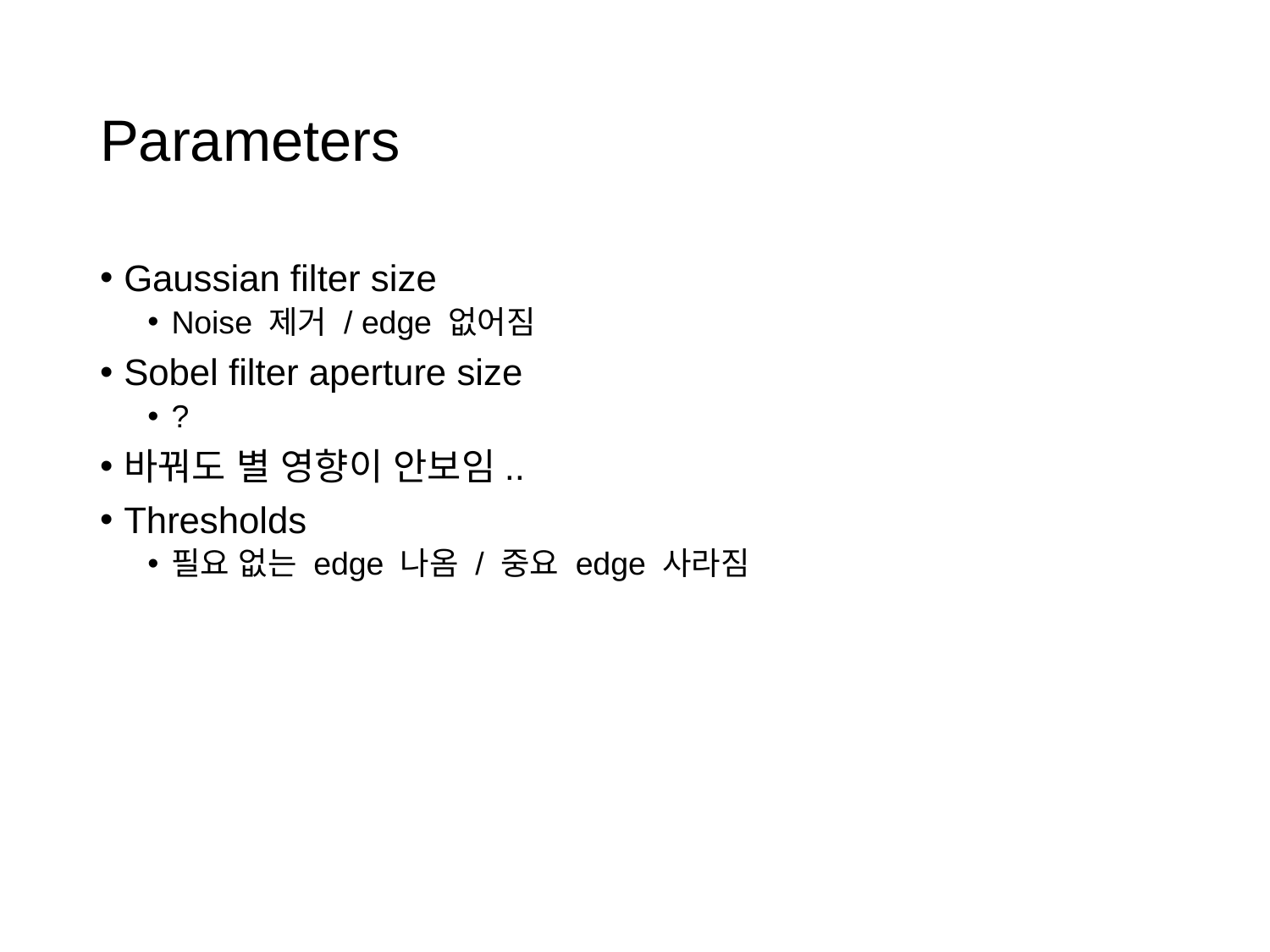

# Parameters
Gaussian filter size
Noise 제거 / edge 없어짐
Sobel filter aperture size
?
바꿔도 별 영향이 안보임..
Thresholds
필요 없는 edge 나옴 / 중요 edge 사라짐